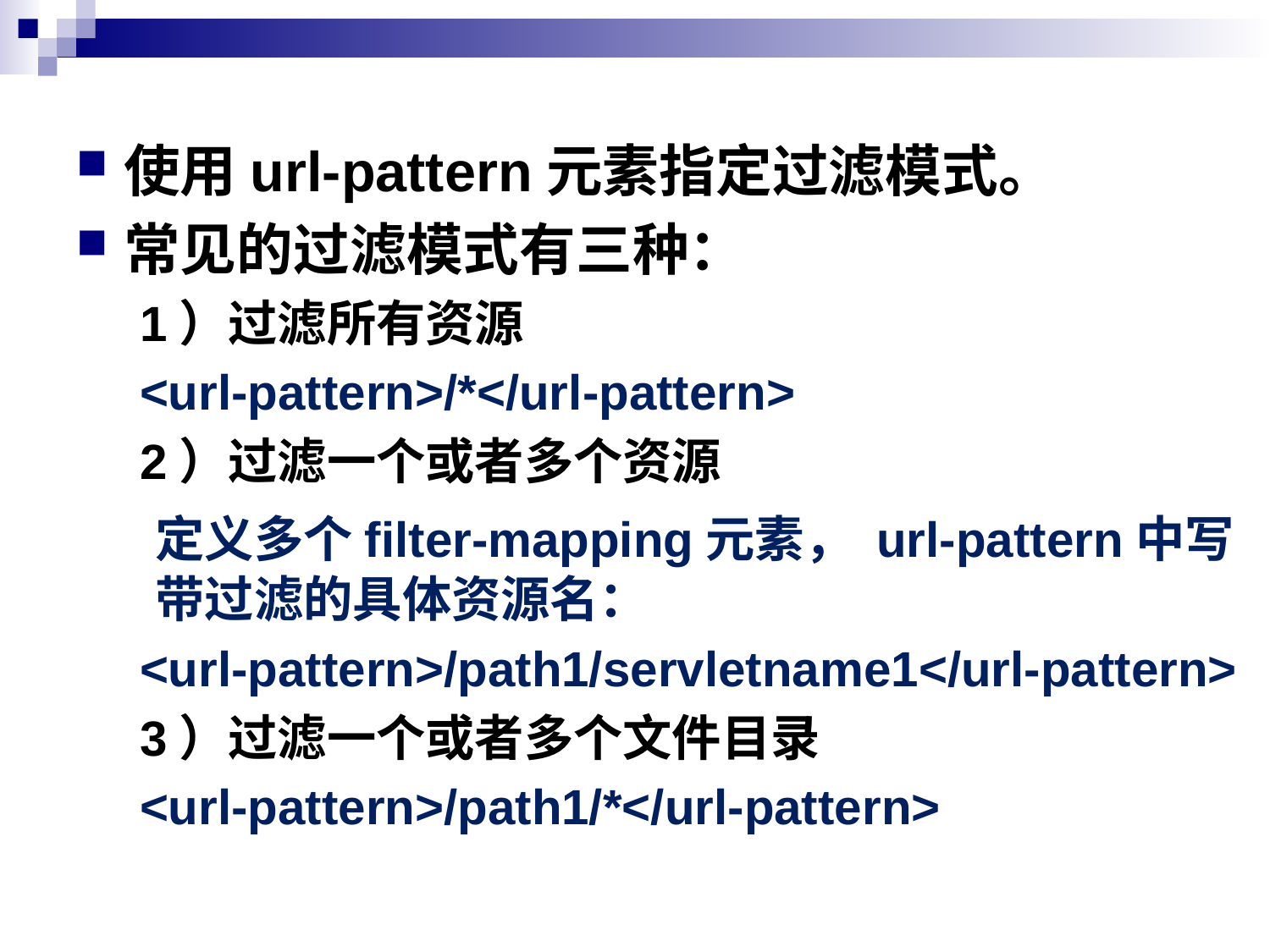

使用url-pattern元素指定过滤模式。
常见的过滤模式有三种：
1）过滤所有资源
<url-pattern>/*</url-pattern>
2）过滤一个或者多个资源
	定义多个filter-mapping元素， url-pattern中写带过滤的具体资源名：
<url-pattern>/path1/servletname1</url-pattern>
3）过滤一个或者多个文件目录
<url-pattern>/path1/*</url-pattern>

30